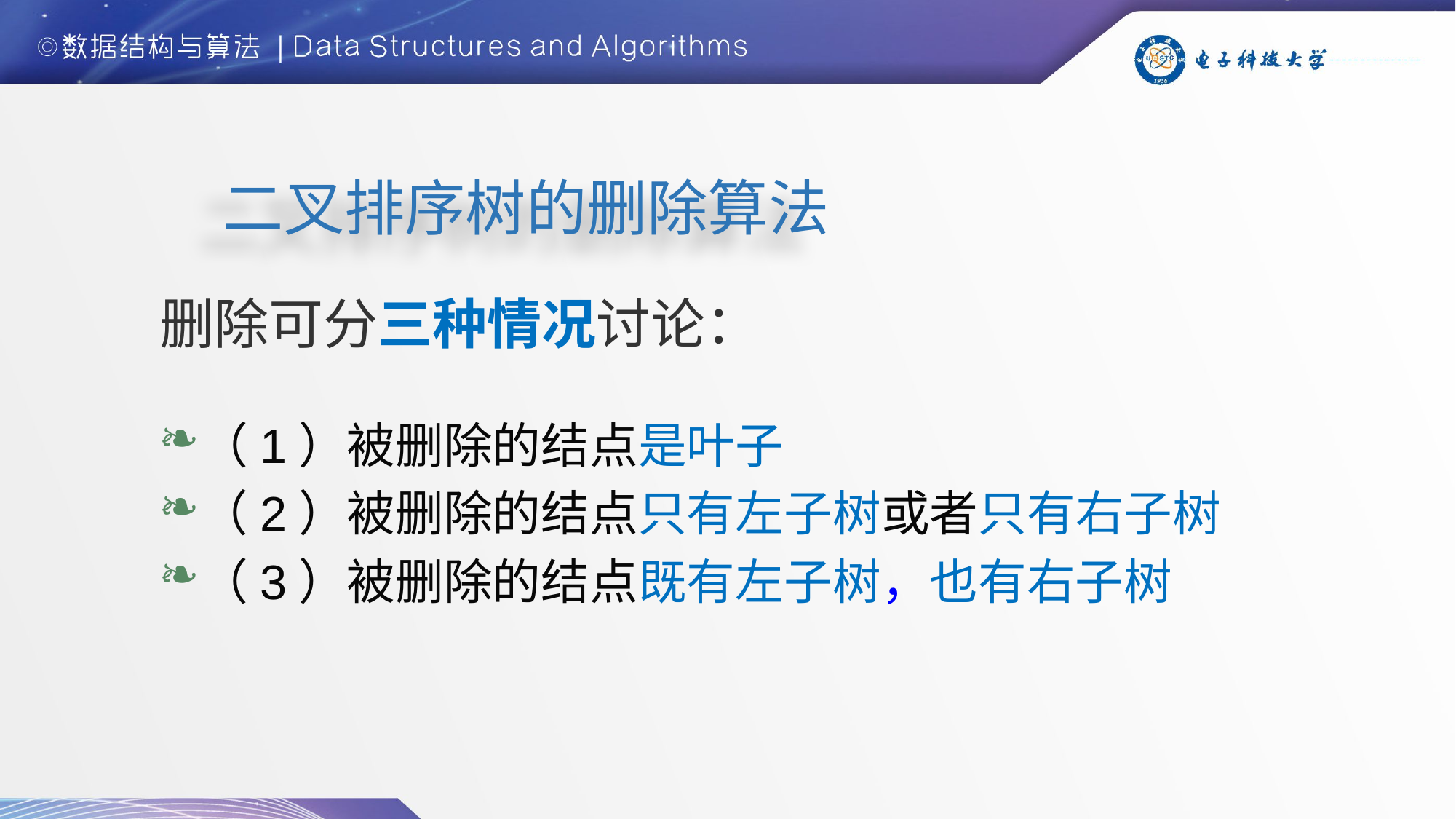

二叉排序树的删除算法
删除可分三种情况讨论：
（1）被删除的结点是叶子
（2）被删除的结点只有左子树或者只有右子树
（3）被删除的结点既有左子树，也有右子树